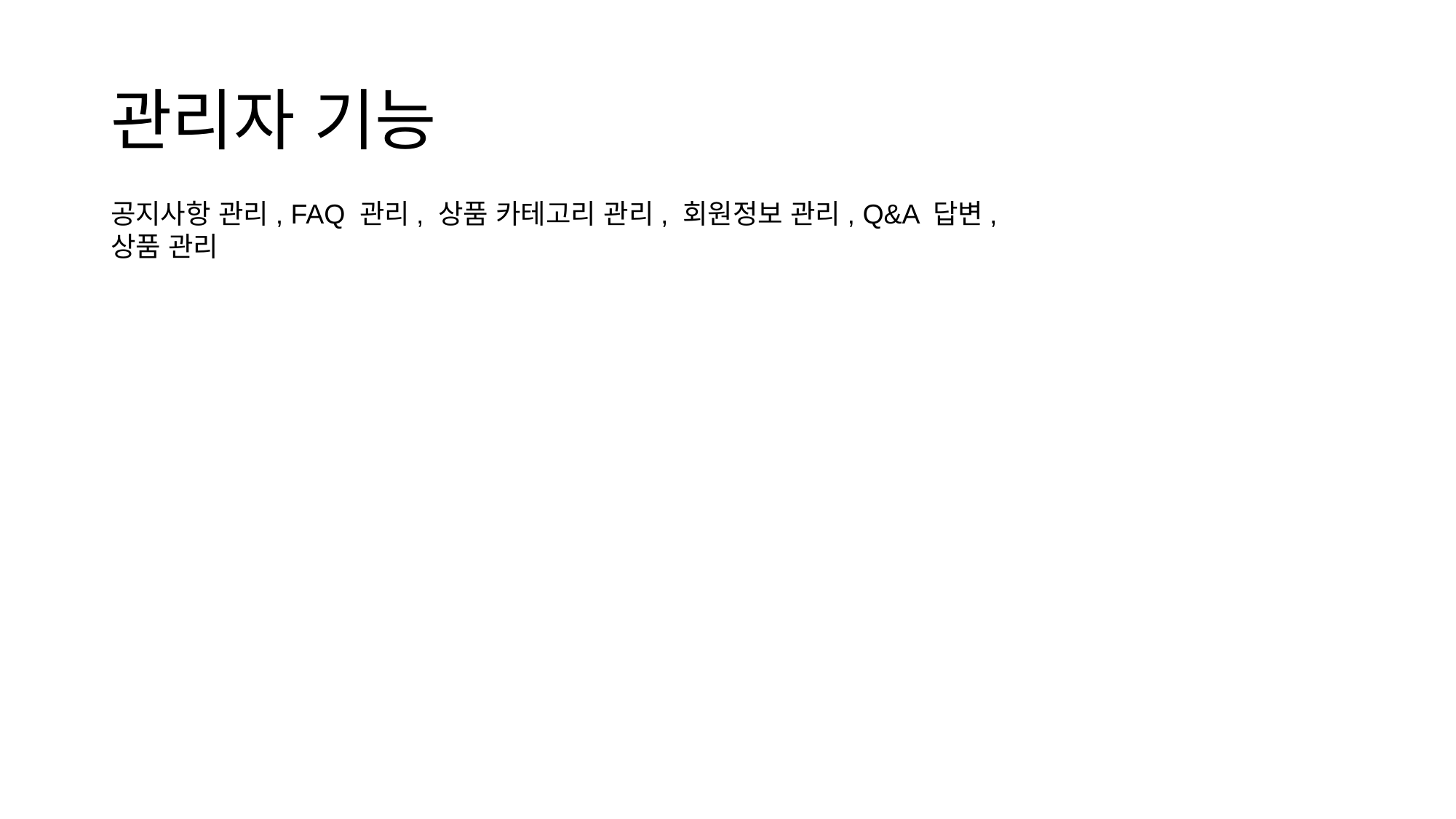

# 관리자 기능
공지사항 관리, FAQ 관리, 상품 카테고리 관리, 회원정보 관리, Q&A 답변,
상품 관리